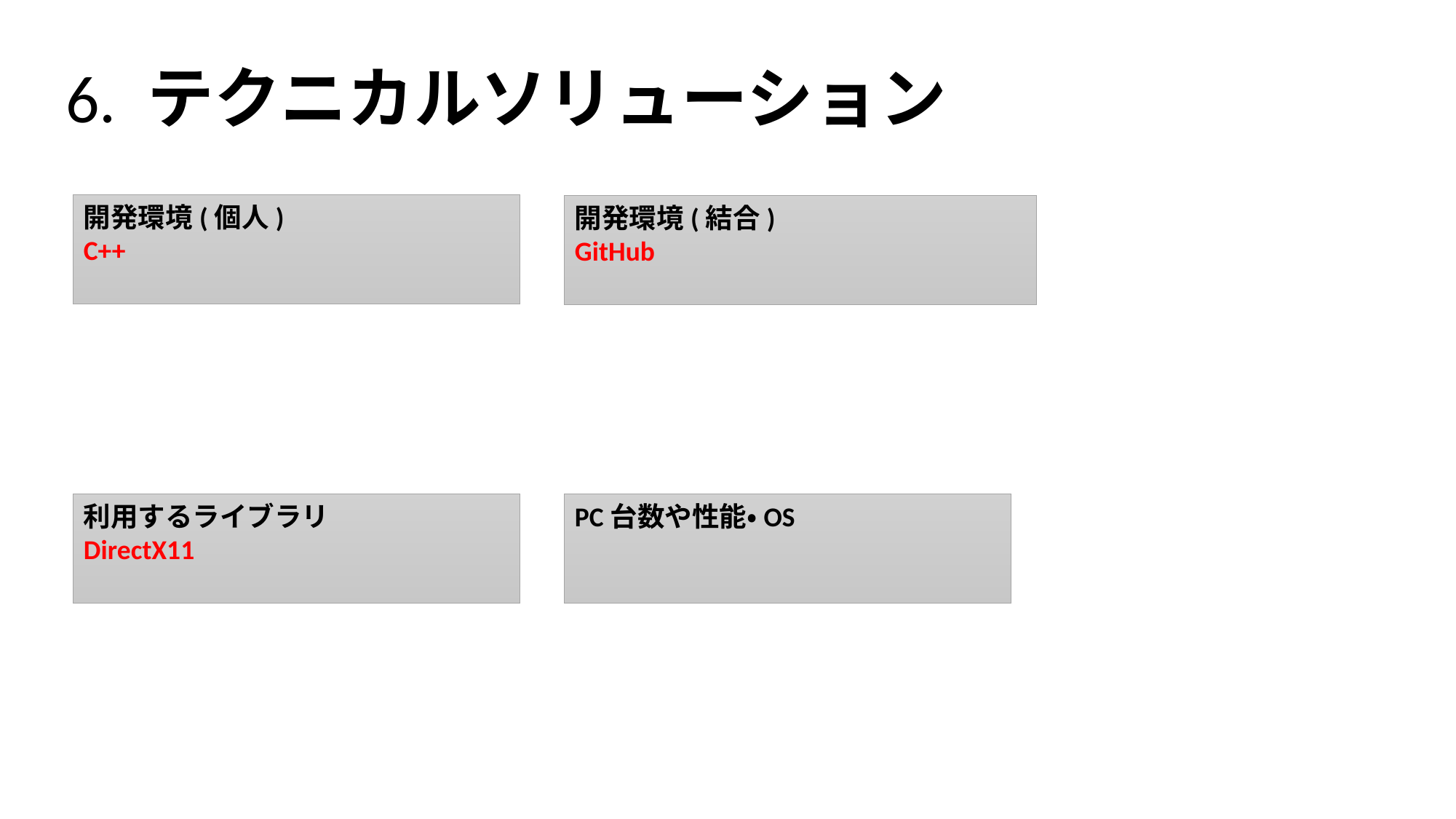

# 6. テクニカルソリューション
開発環境(個人)
C++

開発環境(結合)
GitHub

利用するライブラリ
DirectX11

PC台数や性能・OS